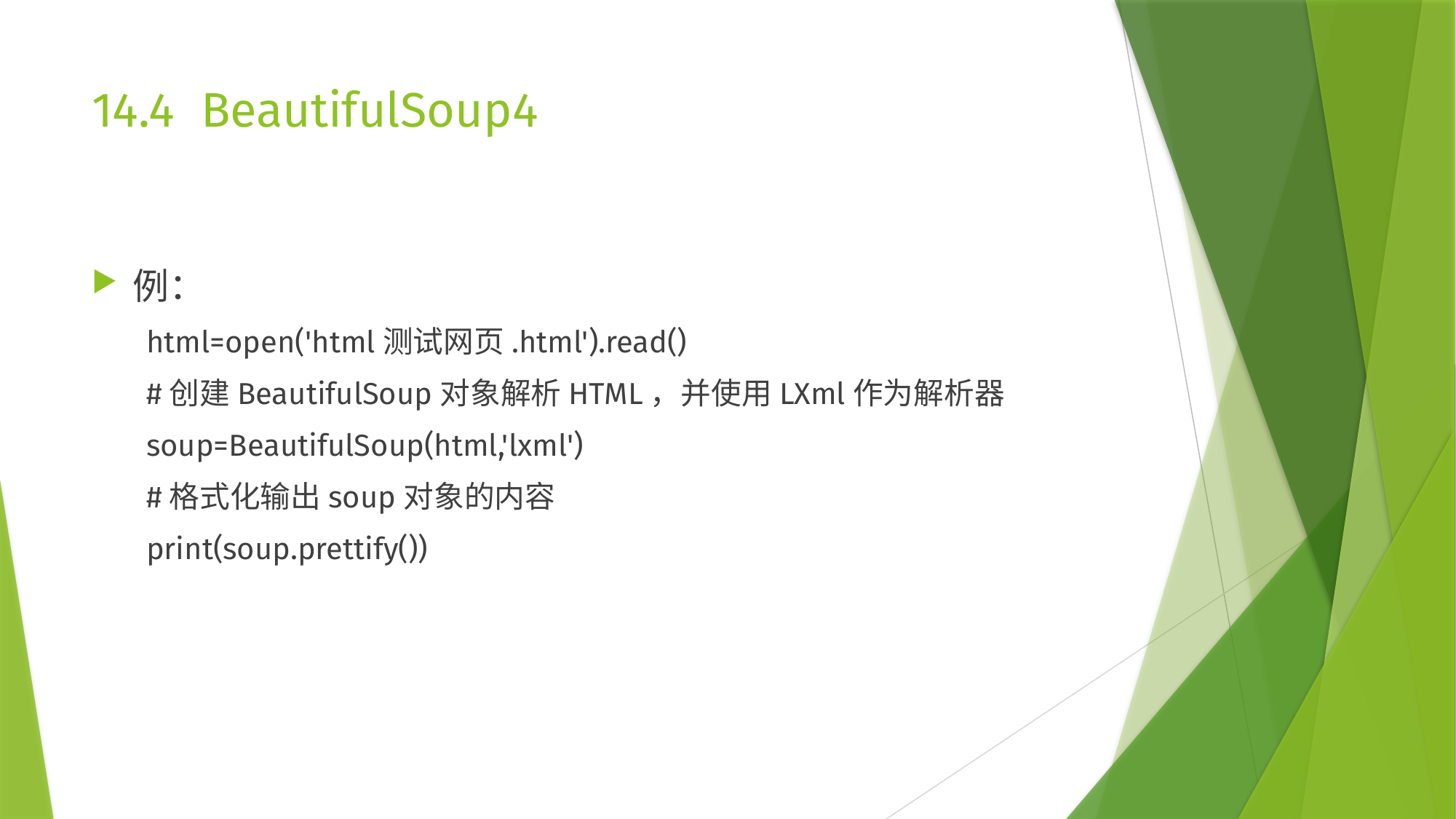

# 14.4	BeautifulSoup4
例：
html=open('html测试网页.html').read()
#创建BeautifulSoup对象解析HTML，并使用LXml作为解析器
soup=BeautifulSoup(html,'lxml')
#格式化输出soup对象的内容
print(soup.prettify())